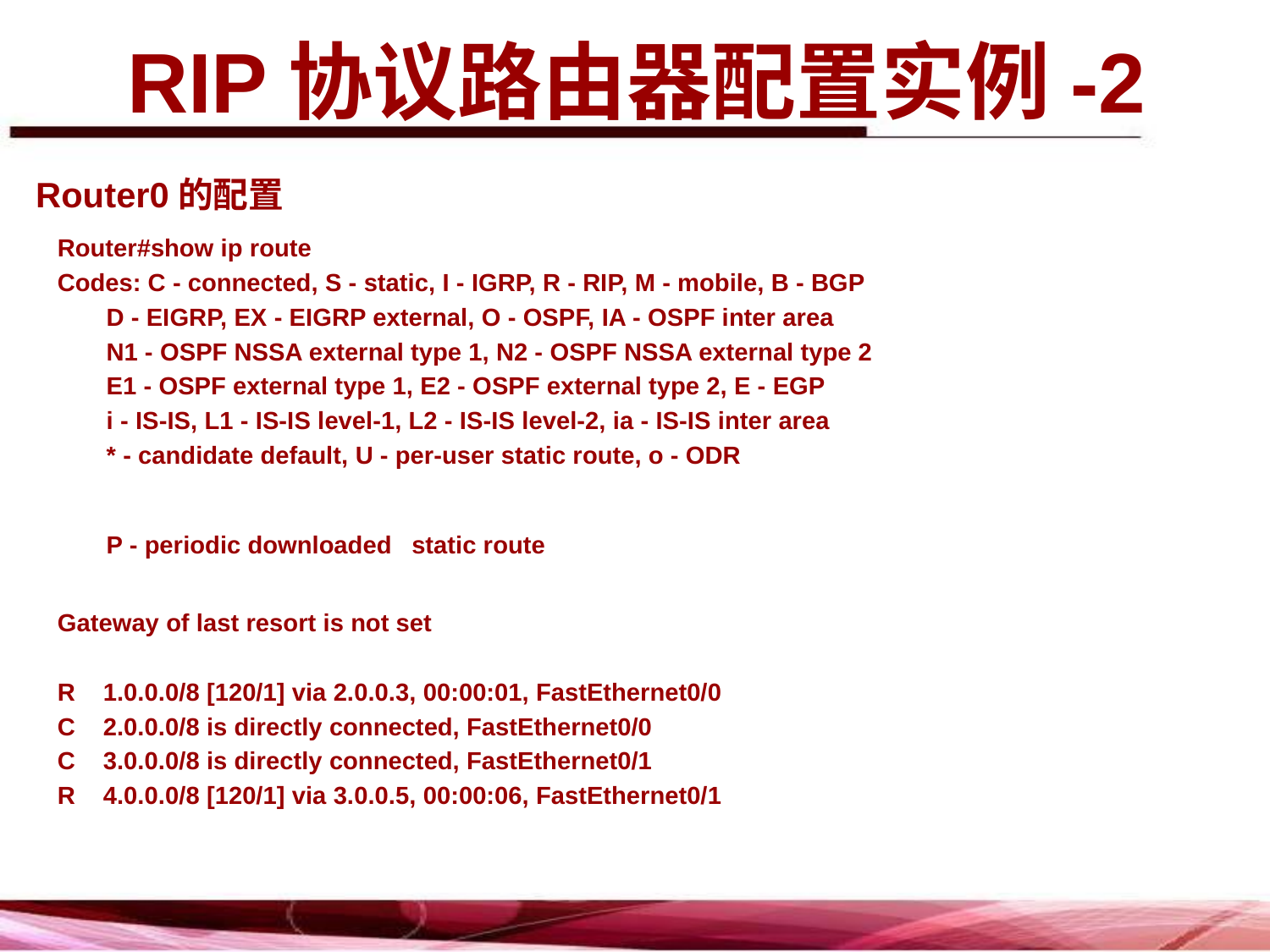

# RIP协议路由器配置实例-2
Router0的配置
Router#show ip route
Codes: C - connected, S - static, I - IGRP, R - RIP, M - mobile, B - BGP
       D - EIGRP, EX - EIGRP external, O - OSPF, IA - OSPF inter area
       N1 - OSPF NSSA external type 1, N2 - OSPF NSSA external type 2
       E1 - OSPF external type 1, E2 - OSPF external type 2, E - EGP
       i - IS-IS, L1 - IS-IS level-1, L2 - IS-IS level-2, ia - IS-IS inter area
       * - candidate default, U - per-user static route, o - ODR
       P - periodic downloaded static route

Gateway of last resort is not set

R    1.0.0.0/8 [120/1] via 2.0.0.3, 00:00:01, FastEthernet0/0
C    2.0.0.0/8 is directly connected, FastEthernet0/0
C    3.0.0.0/8 is directly connected, FastEthernet0/1
R    4.0.0.0/8 [120/1] via 3.0.0.5, 00:00:06, FastEthernet0/1